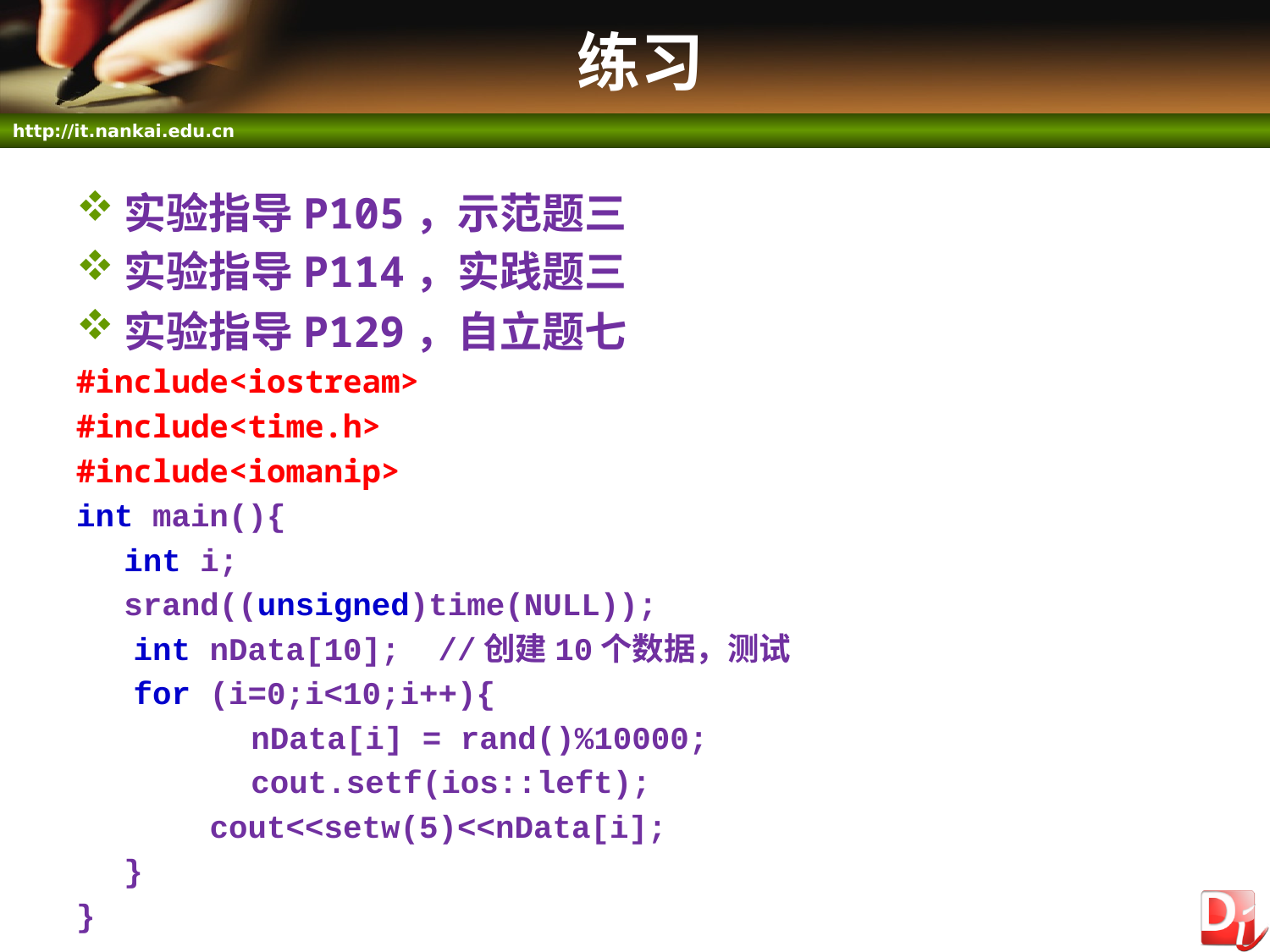

# 练习
实验指导P105，示范题三
实验指导P114，实践题三
实验指导P129，自立题七
#include<iostream>
#include<time.h>
#include<iomanip>
int main(){
	int i;
	srand((unsigned)time(NULL));
   int nData[10];  //创建10个数据，测试
   for (i=0;i<10;i++){
		nData[i] = rand()%10000;
		cout.setf(ios::left);
       cout<<setw(5)<<nData[i];
	}
}